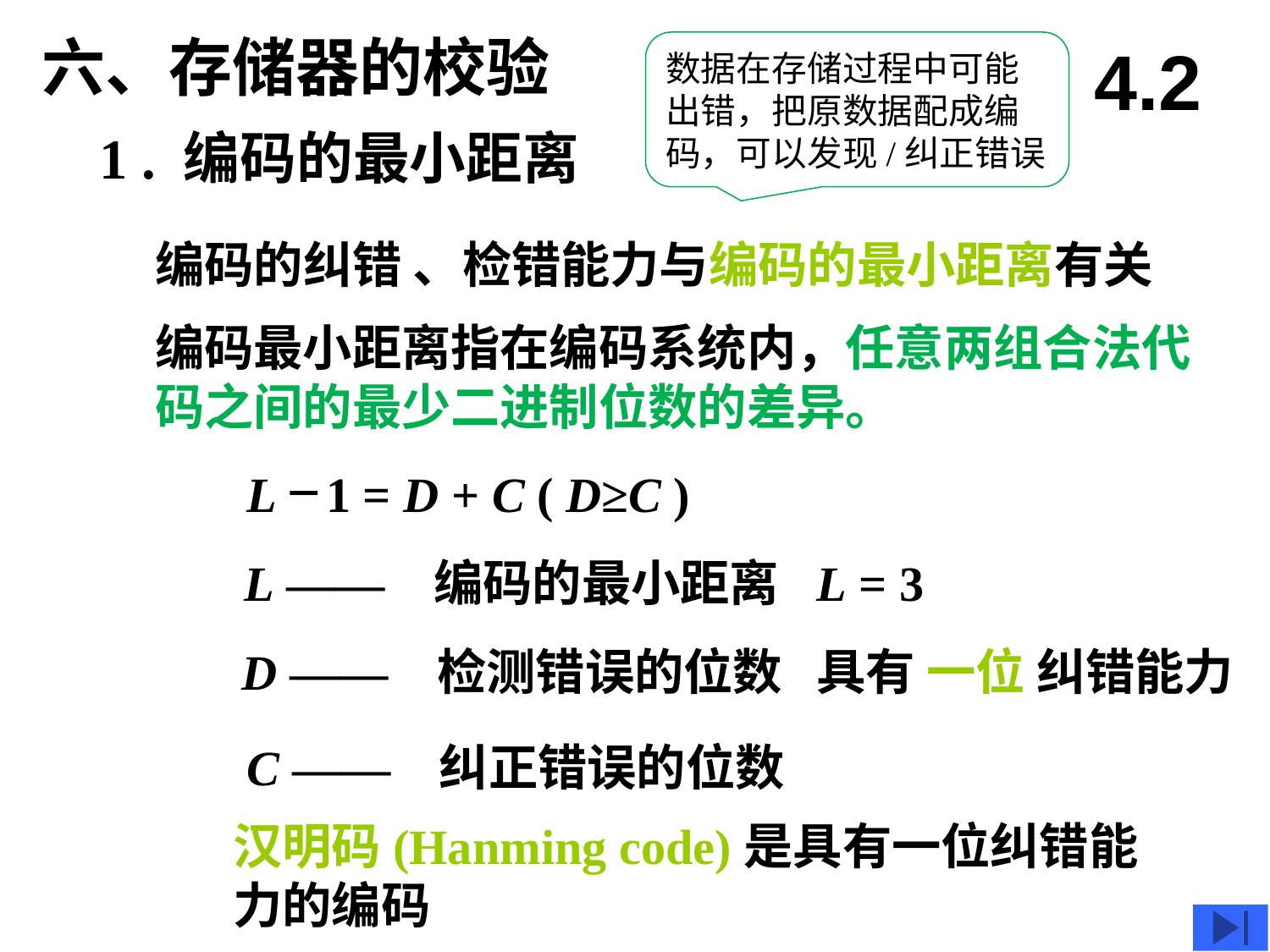

六、存储器的校验
4.2
数据在存储过程中可能出错，把原数据配成编码，可以发现/纠正错误
1 . 编码的最小距离
编码的纠错 、检错能力与编码的最小距离有关
编码最小距离指在编码系统内，任意两组合法代码之间的最少二进制位数的差异。
L    1 = D + C ( D≥C )

L ——   编码的最小距离
L = 3
具有 一位 纠错能力
D ——   检测错误的位数
C ——   纠正错误的位数
汉明码(Hanming code)是具有一位纠错能力的编码